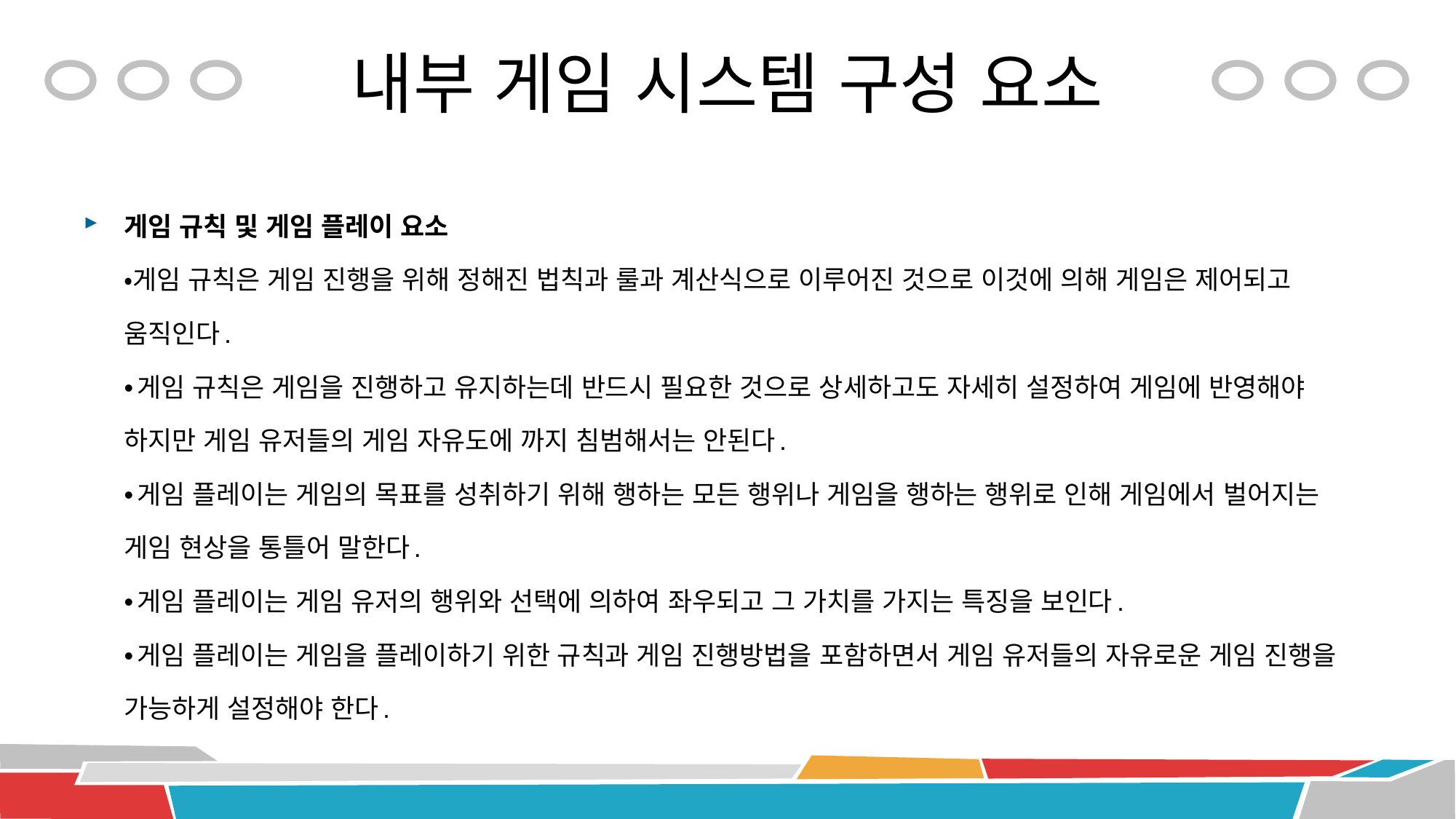

# 내부 게임 시스템 구성 요소
게임 규칙 및 게임 플레이 요소
•게임 규칙은 게임 진행을 위해 정해진 법칙과 룰과 계산식으로 이루어진 것으로 이것에 의해 게임은 제어되고 움직인다.
•게임 규칙은 게임을 진행하고 유지하는데 반드시 필요한 것으로 상세하고도 자세히 설정하여 게임에 반영해야 하지만 게임 유저들의 게임 자유도에 까지 침범해서는 안된다.
•게임 플레이는 게임의 목표를 성취하기 위해 행하는 모든 행위나 게임을 행하는 행위로 인해 게임에서 벌어지는 게임 현상을 통틀어 말한다.
•게임 플레이는 게임 유저의 행위와 선택에 의하여 좌우되고 그 가치를 가지는 특징을 보인다.
•게임 플레이는 게임을 플레이하기 위한 규칙과 게임 진행방법을 포함하면서 게임 유저들의 자유로운 게임 진행을 가능하게 설정해야 한다.